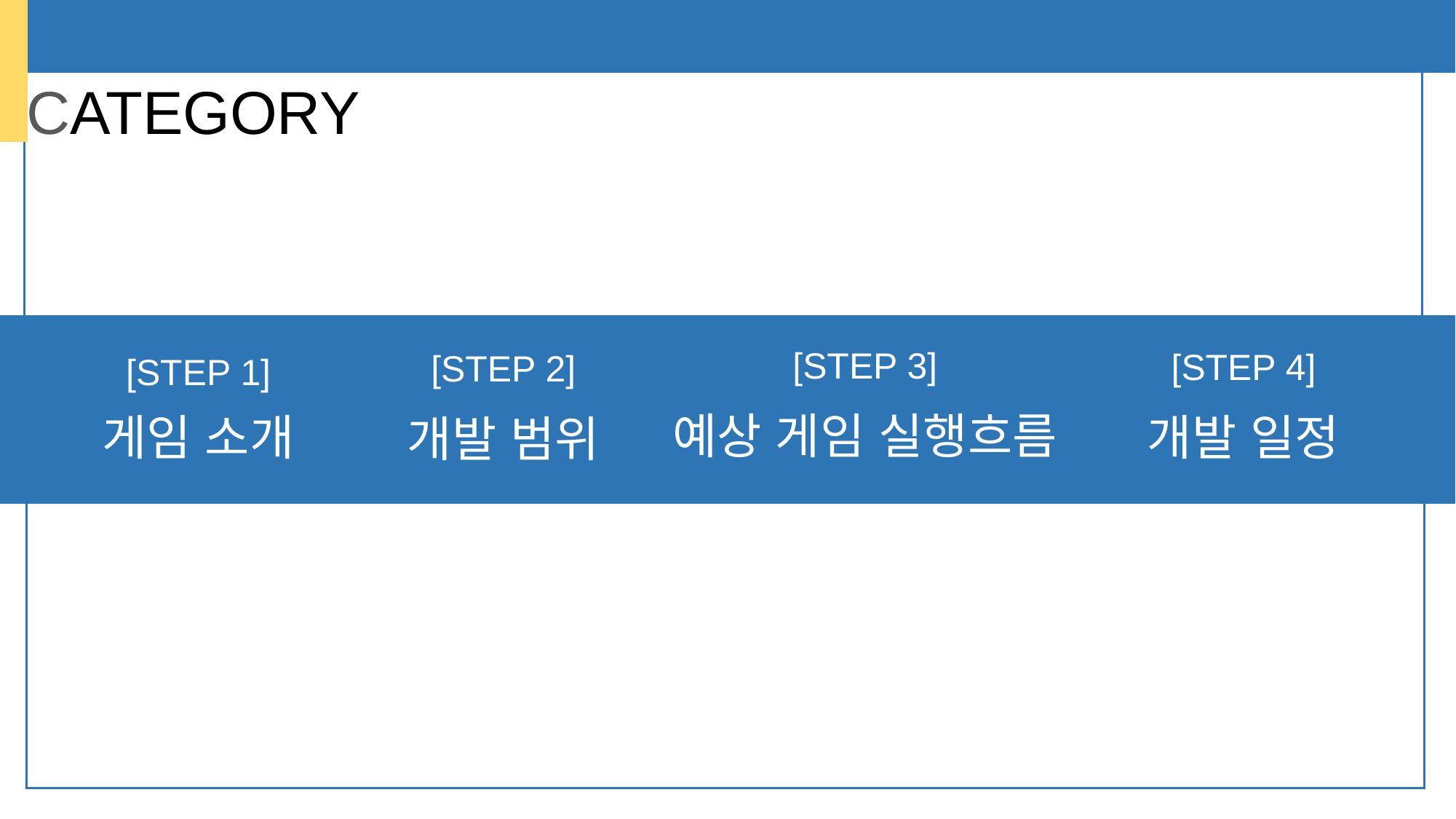

# CATEGORY

[STEP 3]
jjj
예상 게임 실행흐름
[STEP 4]
jjj
개발 일정
[STEP 2]
jjj
개발 범위

[STEP 1]
jjj
게임 소개